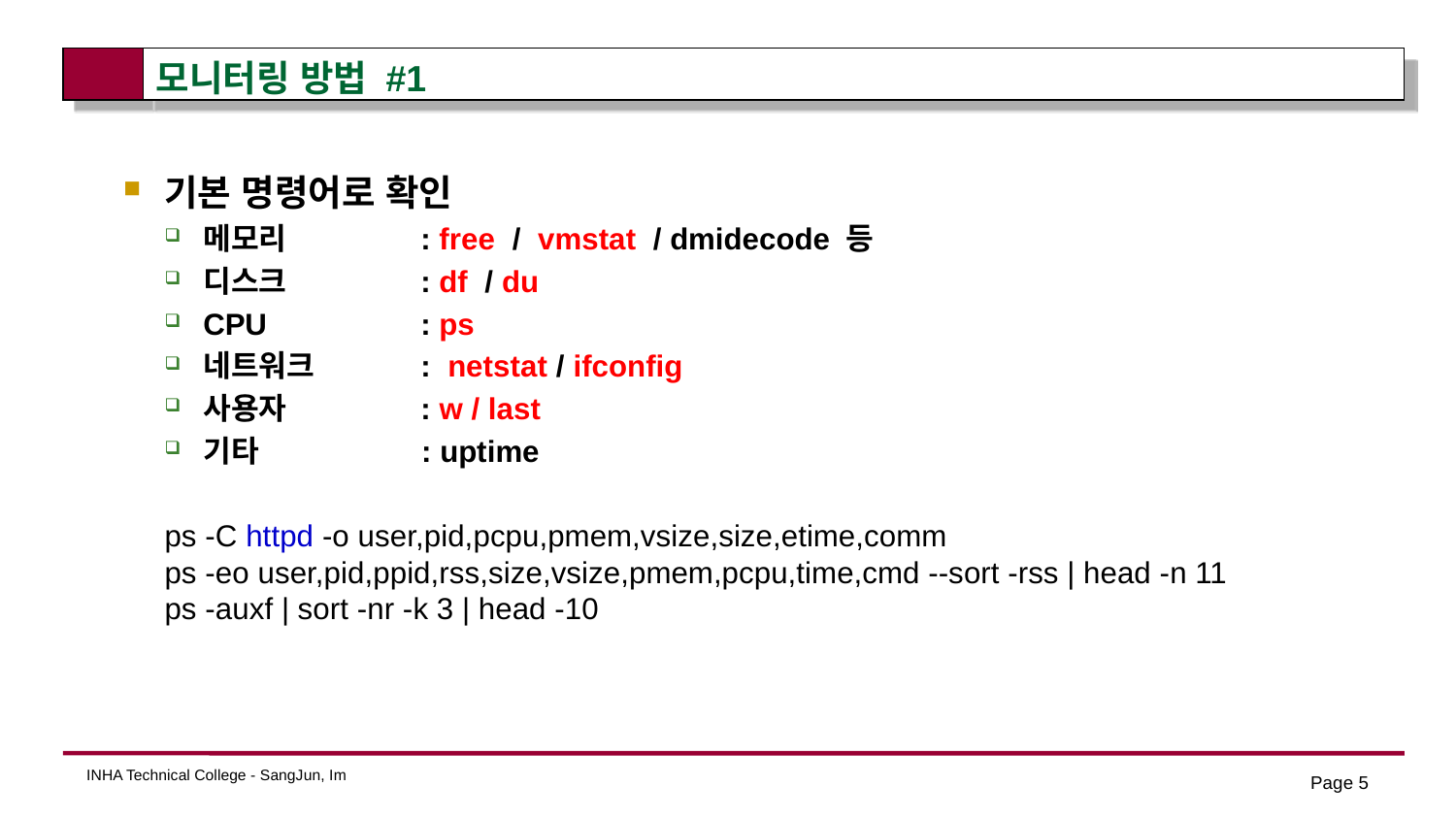

# 모니터링 방법 #1

기본 명령어로 확인
메모리 	: free  /  vmstat  / dmidecode 등
디스크 	: df  / du
CPU 	: ps
네트워크 	:  netstat / ifconfig
사용자 	: w / last
기타 	: uptime

ps -C httpd -o user,pid,pcpu,pmem,vsize,size,etime,comm
ps -eo user,pid,ppid,rss,size,vsize,pmem,pcpu,time,cmd --sort -rss | head -n 11
ps -auxf | sort -nr -k 3 | head -10

Page 5